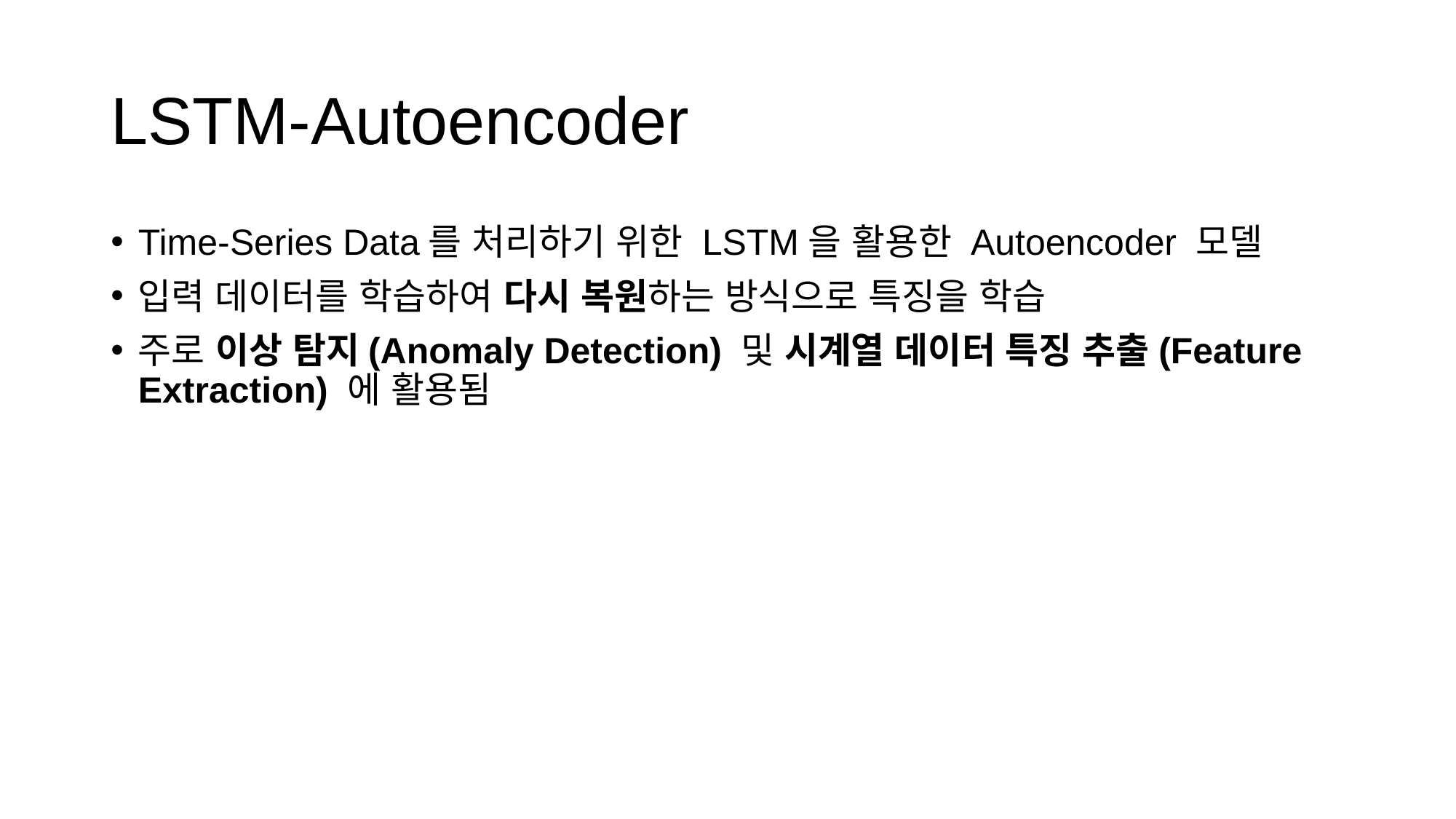

# LSTM-Autoencoder
Time-Series Data를 처리하기 위한 LSTM을 활용한 Autoencoder 모델
입력 데이터를 학습하여 다시 복원하는 방식으로 특징을 학습
주로 이상 탐지(Anomaly Detection) 및 시계열 데이터 특징 추출(Feature Extraction) 에 활용됨